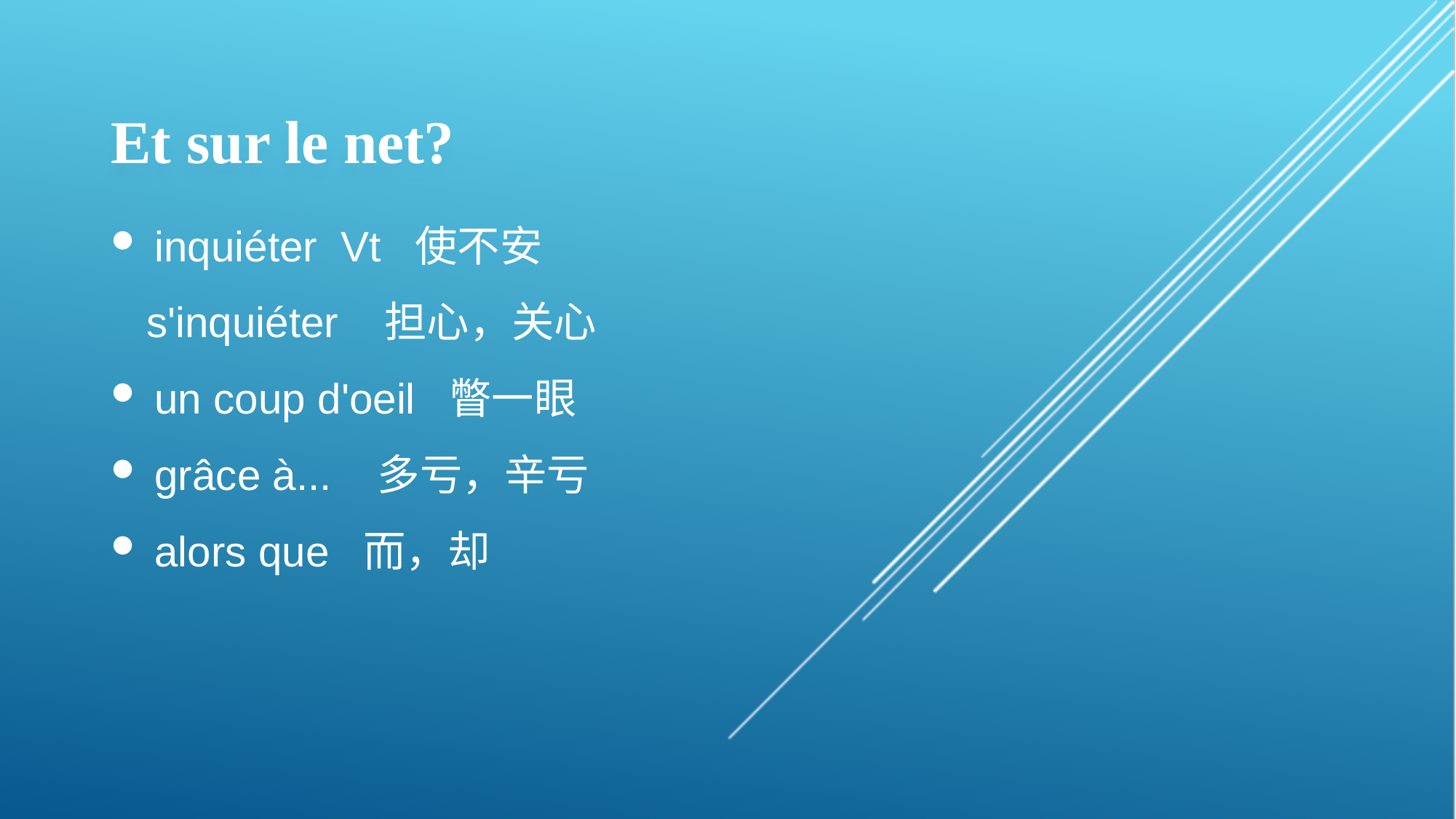

# Et sur le net?
 inquiéter  Vt  使不安
   s'inquiéter   担心，关心
 un coup d'oeil  瞥一眼
 grâce à...   多亏，辛亏
 alors que  而，却